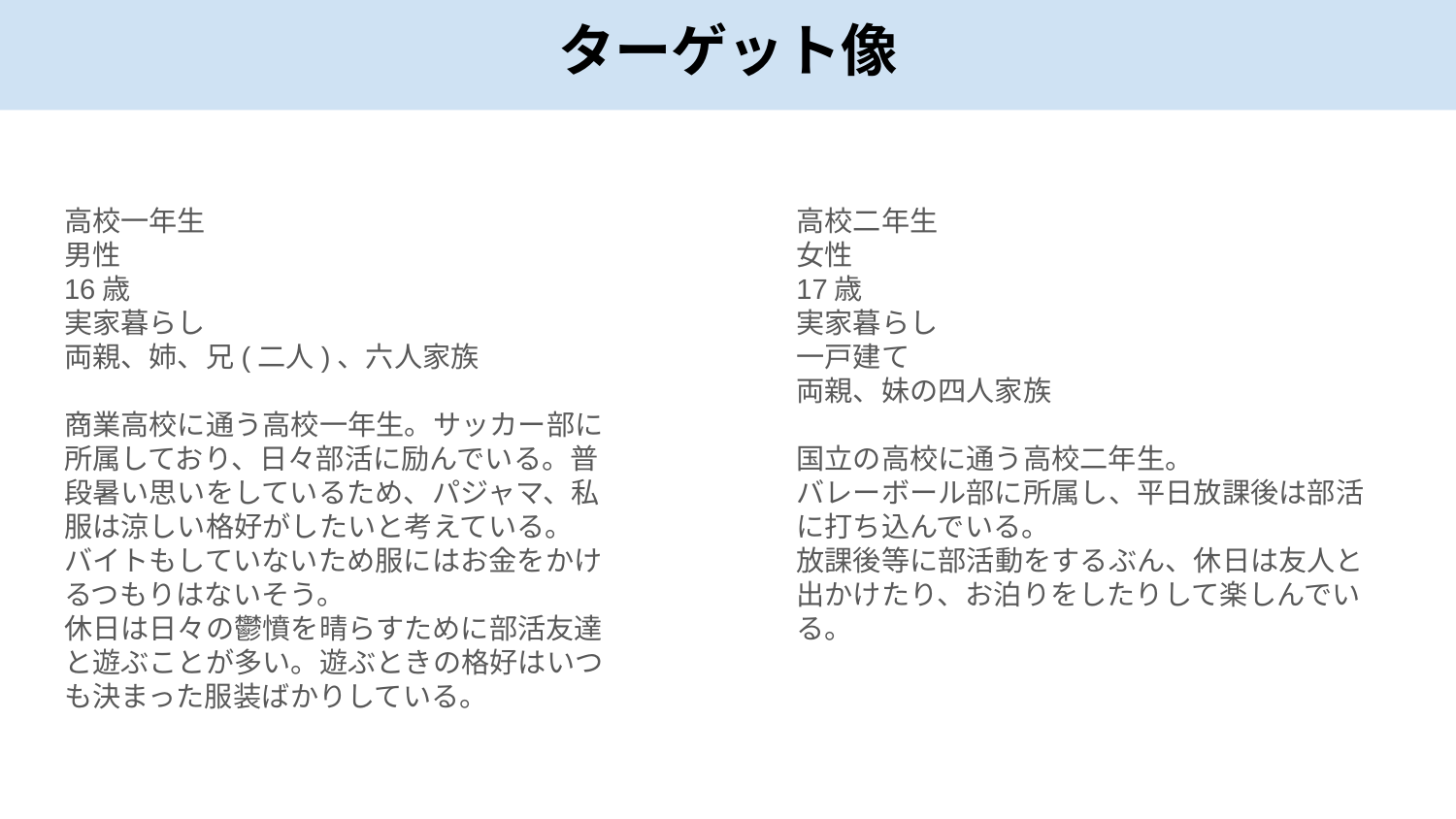

# ターゲット像
高校一年生
男性
16歳
実家暮らし
両親、姉、兄(二人)、六人家族

商業高校に通う高校一年生。サッカー部に所属しており、日々部活に励んでいる。普段暑い思いをしているため、パジャマ、私服は涼しい格好がしたいと考えている。
バイトもしていないため服にはお金をかけるつもりはないそう。
休日は日々の鬱憤を晴らすために部活友達と遊ぶことが多い。遊ぶときの格好はいつも決まった服装ばかりしている。
高校二年生
女性
17歳
実家暮らし
一戸建て
両親、妹の四人家族

国立の高校に通う高校二年生。
バレーボール部に所属し、平日放課後は部活に打ち込んでいる。
放課後等に部活動をするぶん、休日は友人と出かけたり、お泊りをしたりして楽しんでいる。